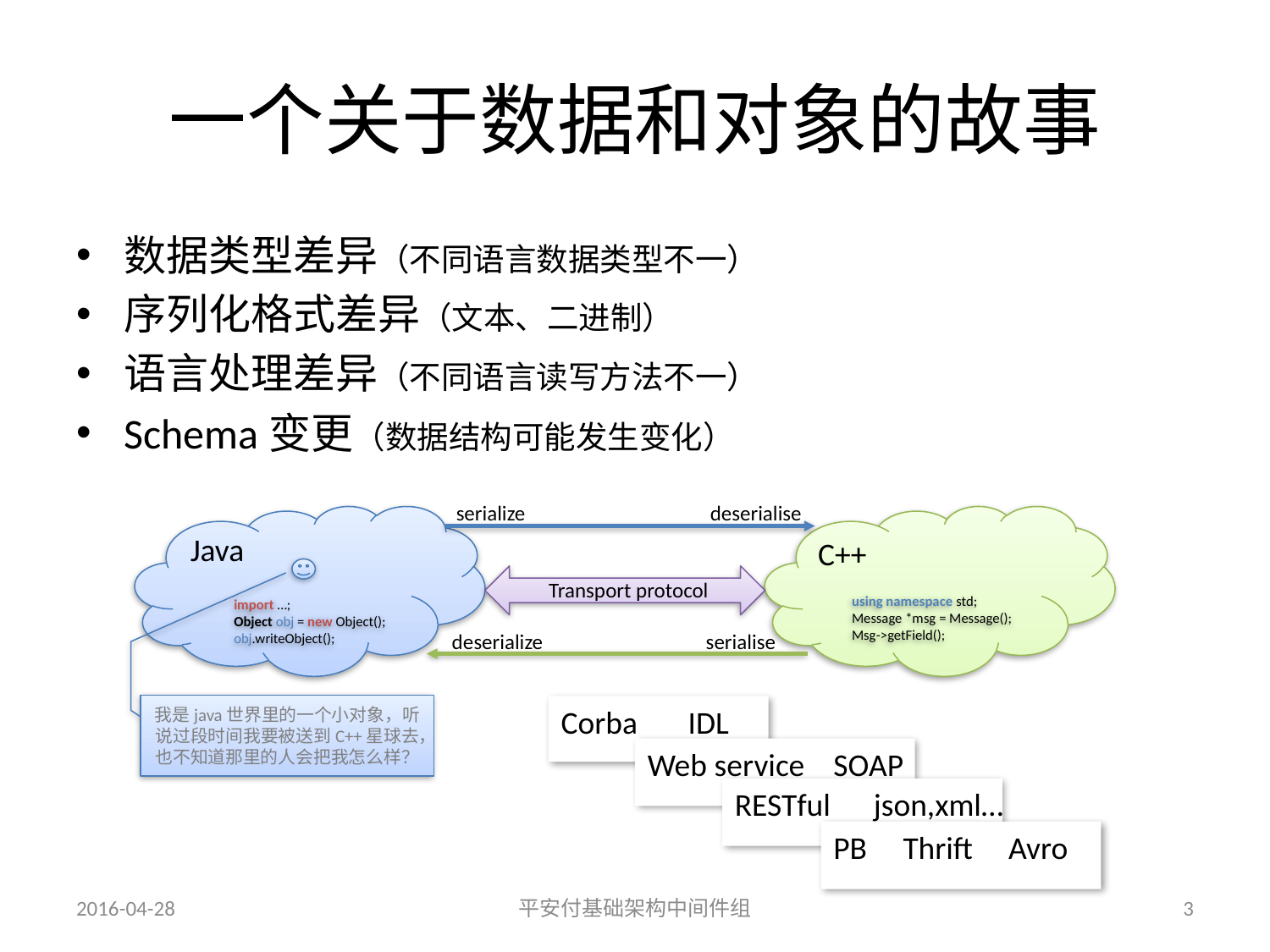

# 一个关于数据和对象的故事
数据类型差异（不同语言数据类型不一）
序列化格式差异（文本、二进制）
语言处理差异（不同语言读写方法不一）
Schema变更（数据结构可能发生变化）

serialize  		deserialise

Java
C++

Transport protocol
using namespace std;
Message *msg = Message();
Msg->getField();
import …;
Object obj = new Object();
obj.writeObject();
deserialize  		serialise
我是java世界里的一个小对象，听说过段时间我要被送到C++星球去，也不知道那里的人会把我怎么样？
Corba	IDL
Web service    SOAP
RESTful      json,xml…
PB     Thrift     Avro
2016-04-28
平安付基础架构中间件组
3